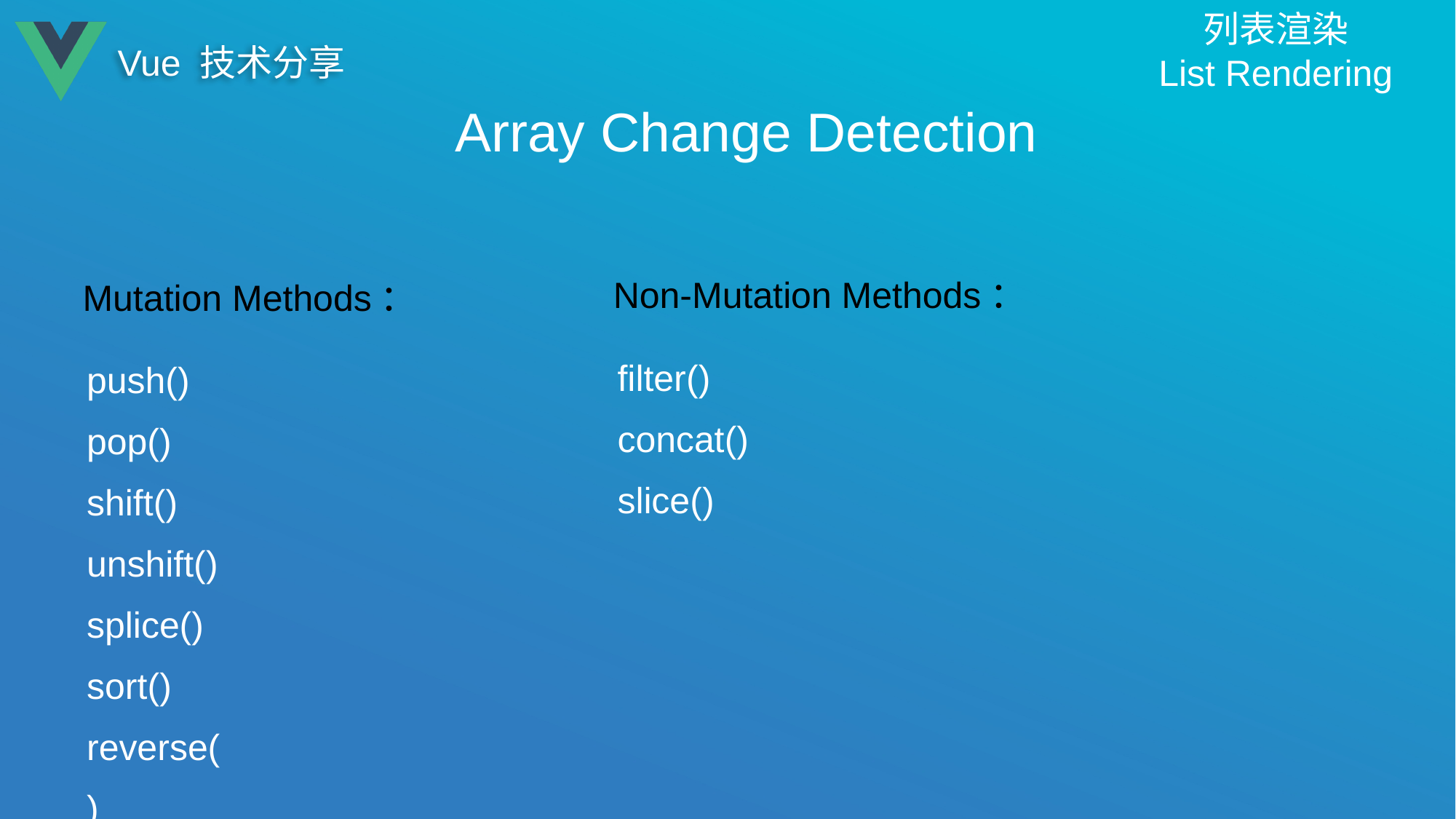

# 列表渲染 List Rendering
Array Change Detection
Non-Mutation Methods：
Mutation Methods：
filter()
concat()
slice()
push()
pop()
shift()
unshift()
splice()
sort()
reverse()